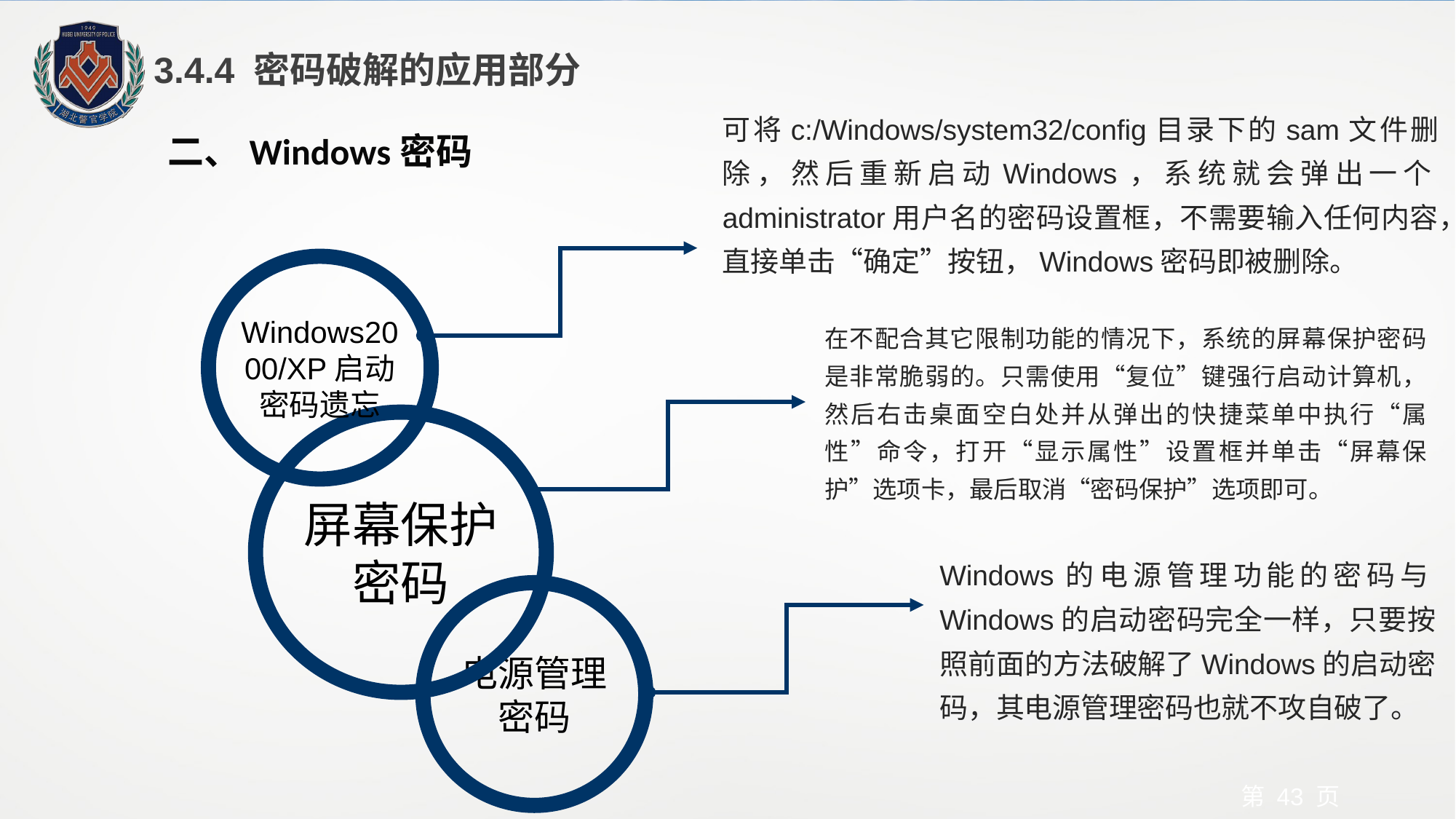

3.4.4 密码破解的应用部分
可将c:/Windows/system32/config目录下的sam文件删除，然后重新启动Windows，系统就会弹出一个administrator用户名的密码设置框，不需要输入任何内容，直接单击“确定”按钮，Windows密码即被删除。
二、Windows密码
Windows2000/XP启动密码遗忘
在不配合其它限制功能的情况下，系统的屏幕保护密码是非常脆弱的。只需使用“复位”键强行启动计算机，然后右击桌面空白处并从弹出的快捷菜单中执行“属性”命令，打开“显示属性”设置框并单击“屏幕保护”选项卡，最后取消“密码保护”选项即可。
屏幕保护密码
Windows的电源管理功能的密码与Windows的启动密码完全一样，只要按照前面的方法破解了Windows的启动密码，其电源管理密码也就不攻自破了。
电源管理密码